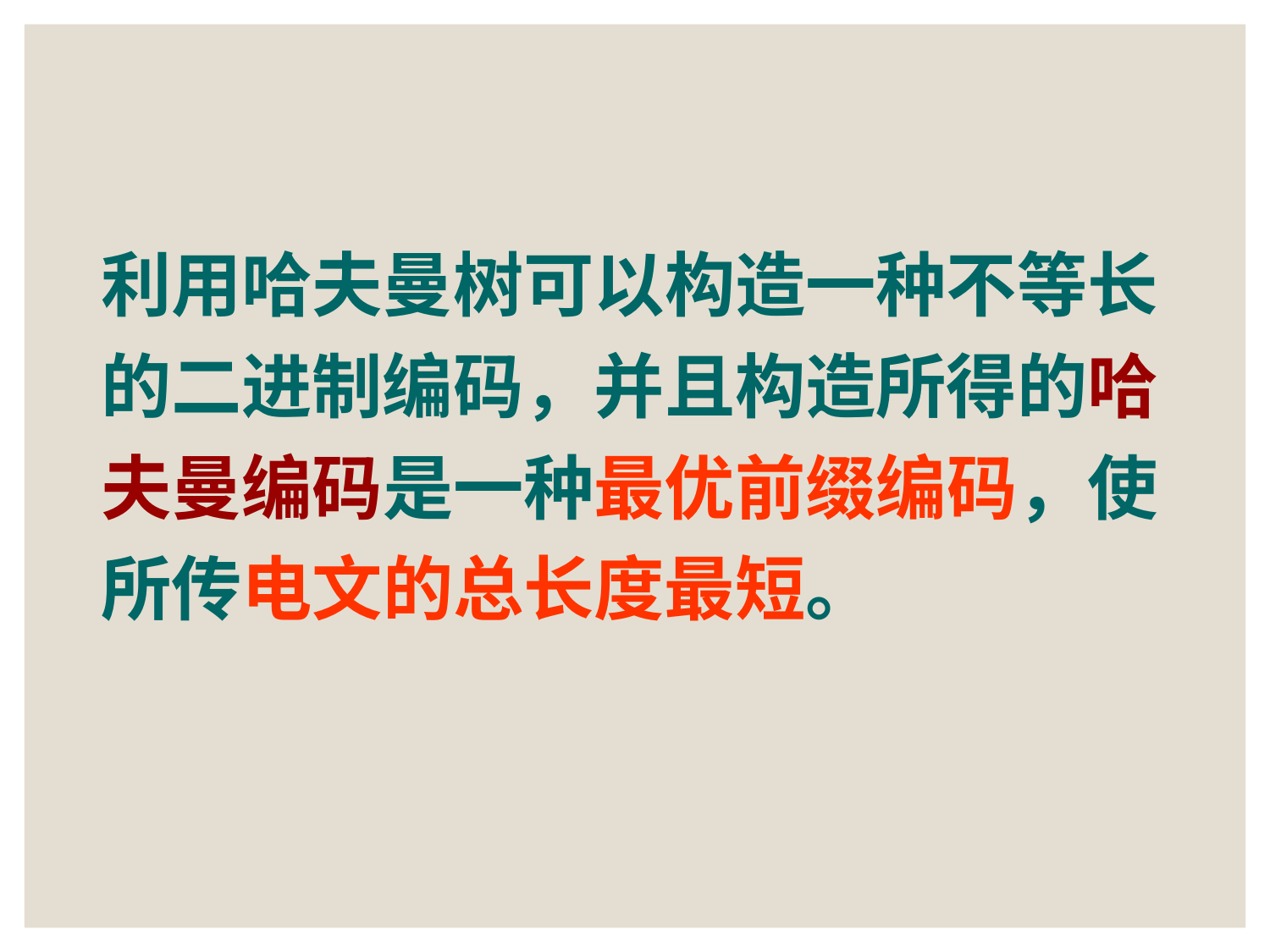

利用哈夫曼树可以构造一种不等长的二进制编码，并且构造所得的哈夫曼编码是一种最优前缀编码，使所传电文的总长度最短。